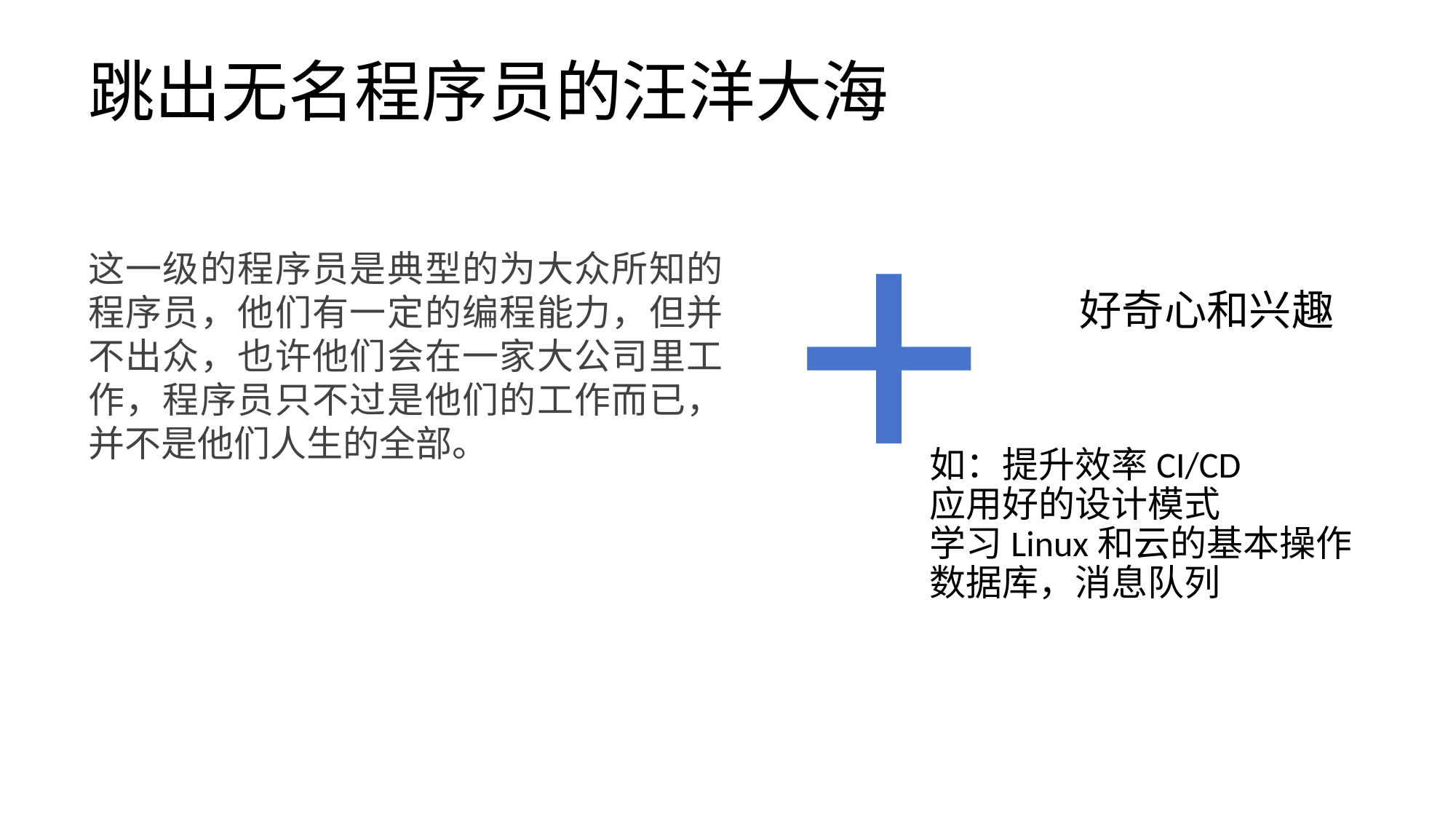

# 跳出无名程序员的汪洋大海
这一级的程序员是典型的为大众所知的程序员，他们有一定的编程能力，但并不出众，也许他们会在一家大公司里工作，程序员只不过是他们的工作而已，并不是他们人生的全部。
+
好奇心和兴趣
如：提升效率CI/CD
应用好的设计模式
学习Linux和云的基本操作
数据库，消息队列